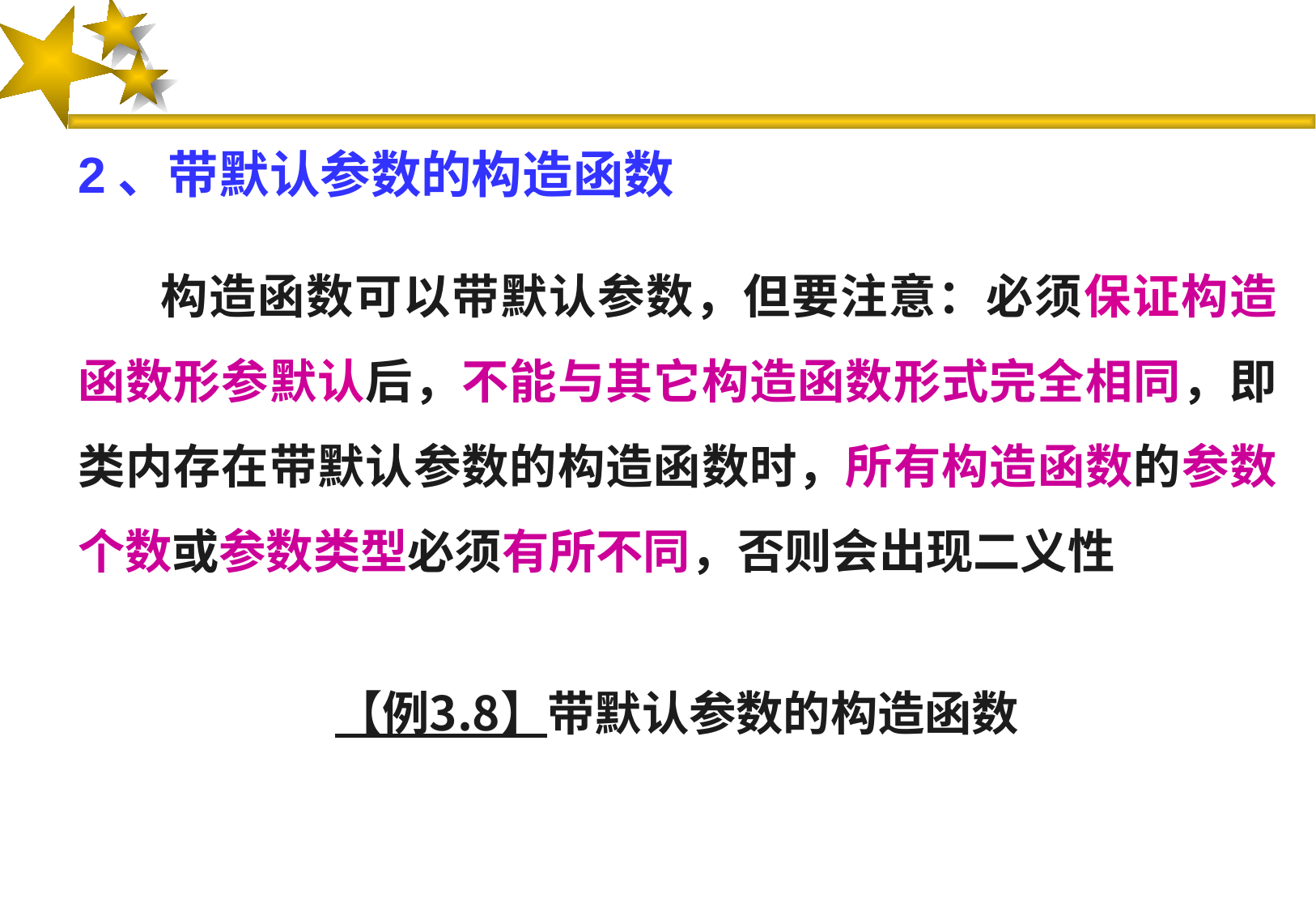

#
2、带默认参数的构造函数
构造函数可以带默认参数，但要注意：必须保证构造函数形参默认后，不能与其它构造函数形式完全相同，即类内存在带默认参数的构造函数时，所有构造函数的参数个数或参数类型必须有所不同，否则会出现二义性
【例3.8】带默认参数的构造函数